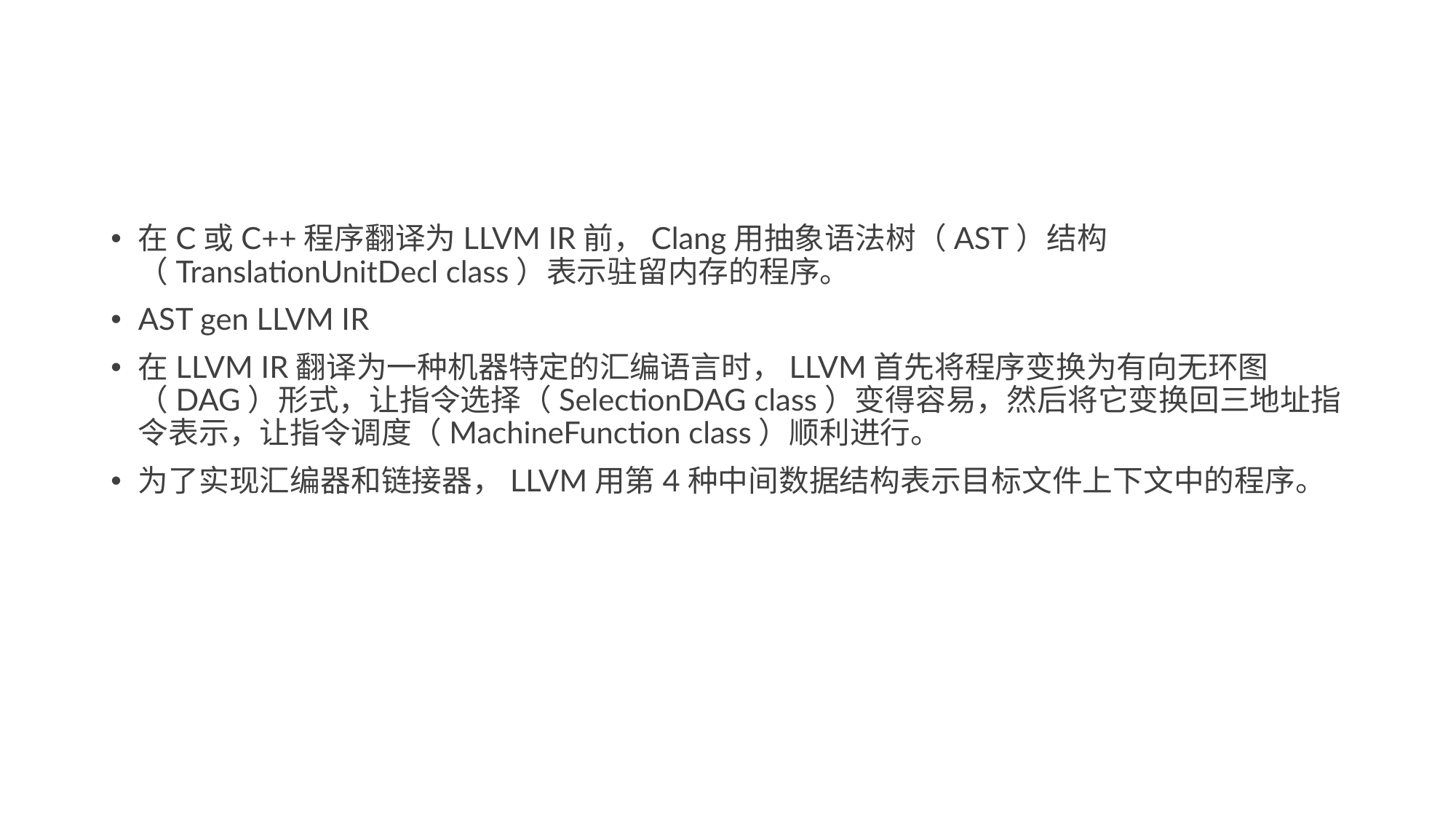

#
在C或C++程序翻译为LLVM IR前，Clang用抽象语法树（AST）结构（TranslationUnitDecl class）表示驻留内存的程序。
AST gen LLVM IR
在LLVM IR翻译为一种机器特定的汇编语言时，LLVM首先将程序变换为有向无环图（DAG）形式，让指令选择（SelectionDAG class）变得容易，然后将它变换回三地址指令表示，让指令调度（MachineFunction class）顺利进行。
为了实现汇编器和链接器，LLVM用第4种中间数据结构表示目标文件上下文中的程序。